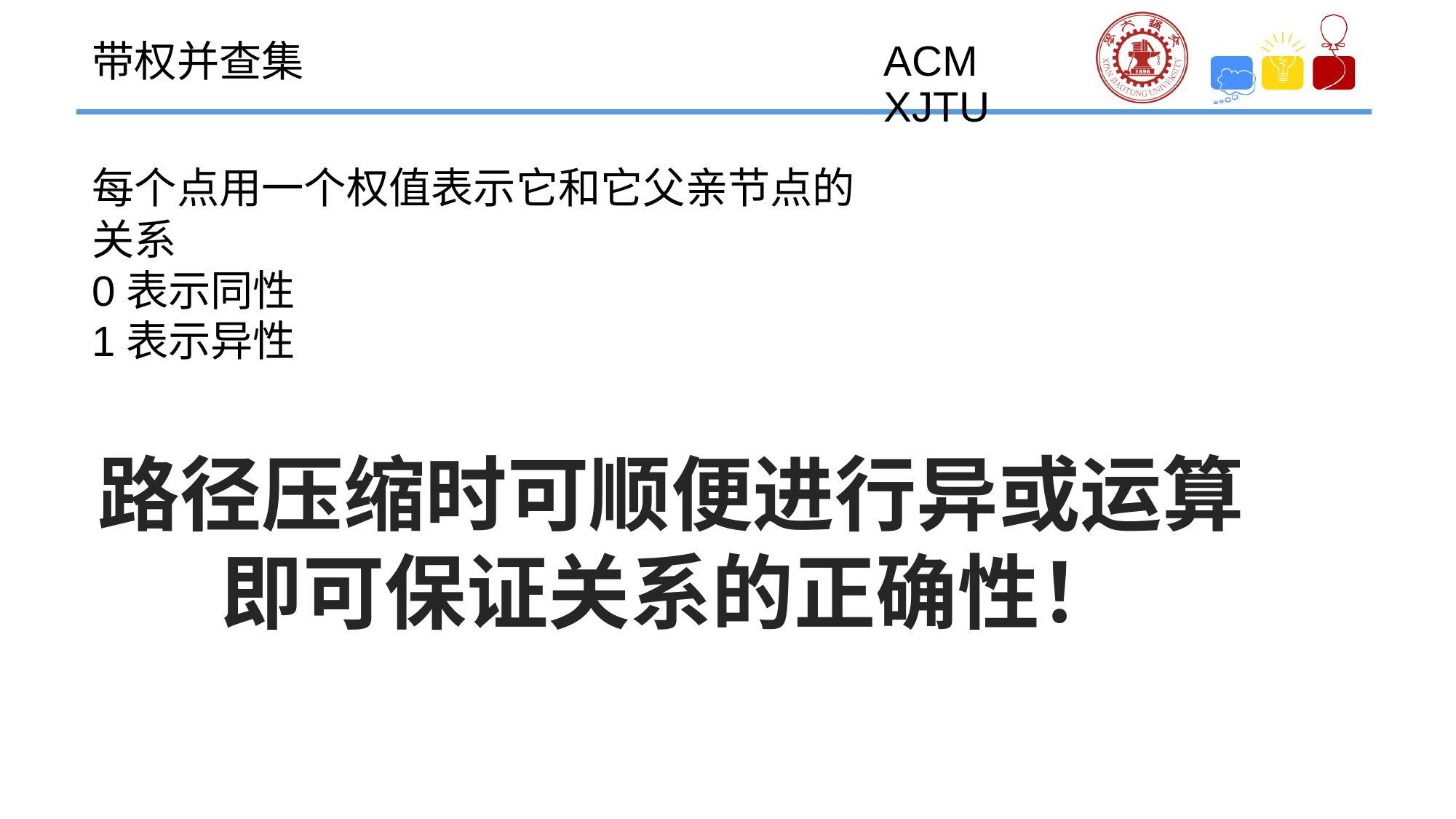

带权并查集
每个点用一个权值表示它和它父亲节点的关系
0表示同性
1表示异性
路径压缩时可顺便进行异或运算
即可保证关系的正确性！